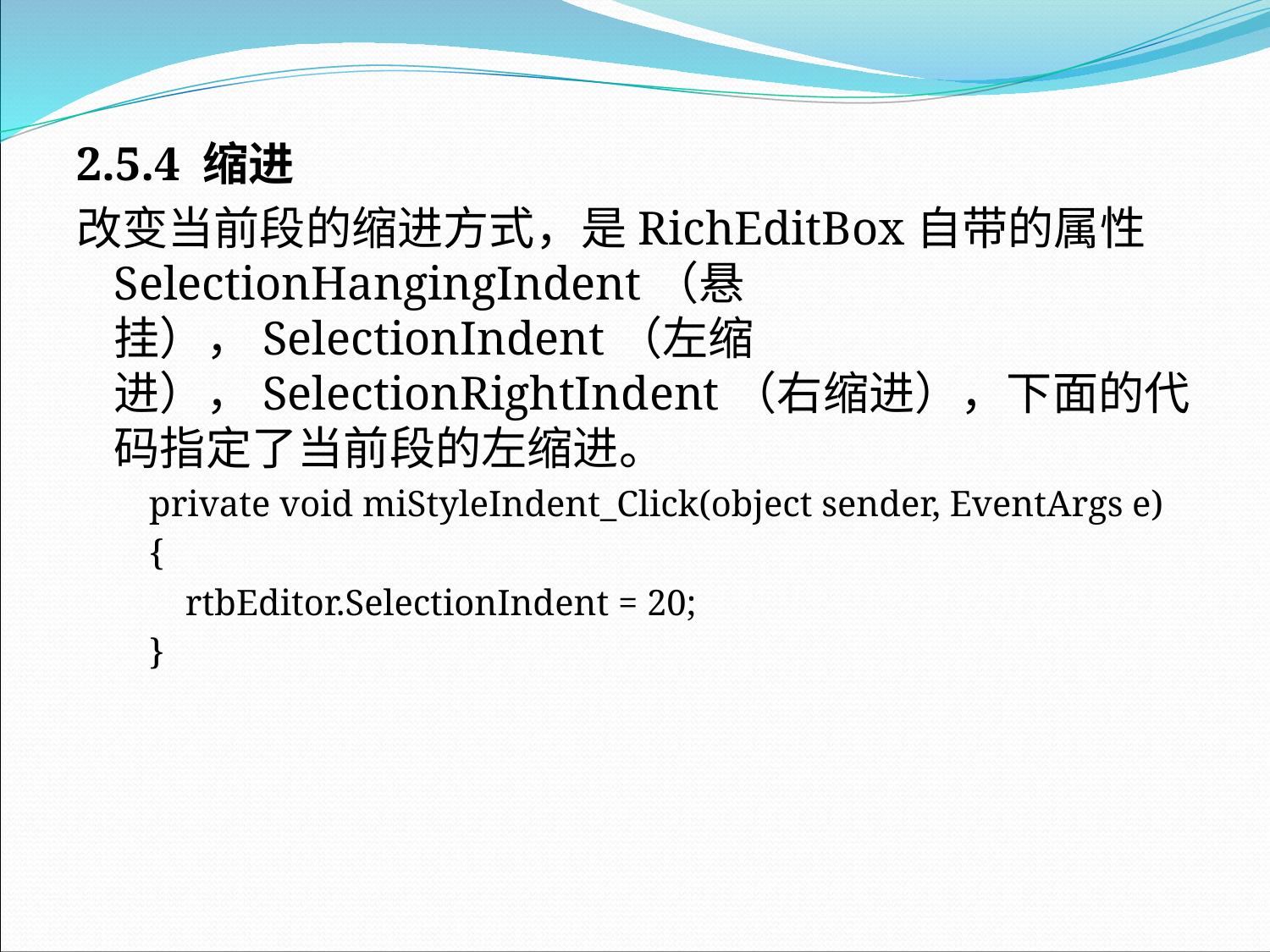

2.5.4 缩进
改变当前段的缩进方式，是RichEditBox自带的属性SelectionHangingIndent（悬挂），SelectionIndent（左缩进），SelectionRightIndent（右缩进），下面的代码指定了当前段的左缩进。
        private void miStyleIndent_Click(object sender, EventArgs e)
        {
            rtbEditor.SelectionIndent = 20;
        }